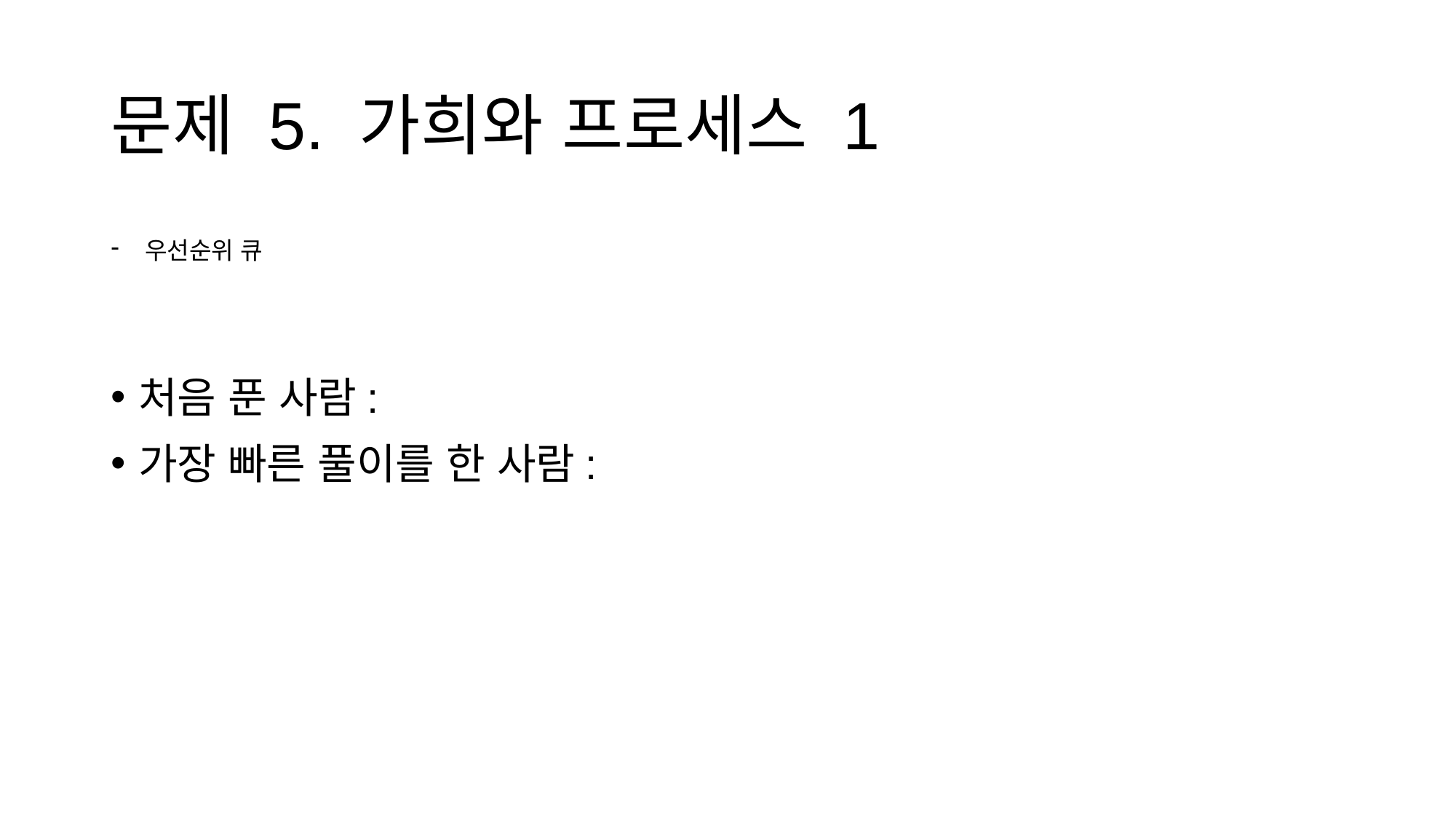

# 문제 5. 가희와 프로세스 1
우선순위 큐

처음 푼 사람:
가장 빠른 풀이를 한 사람: